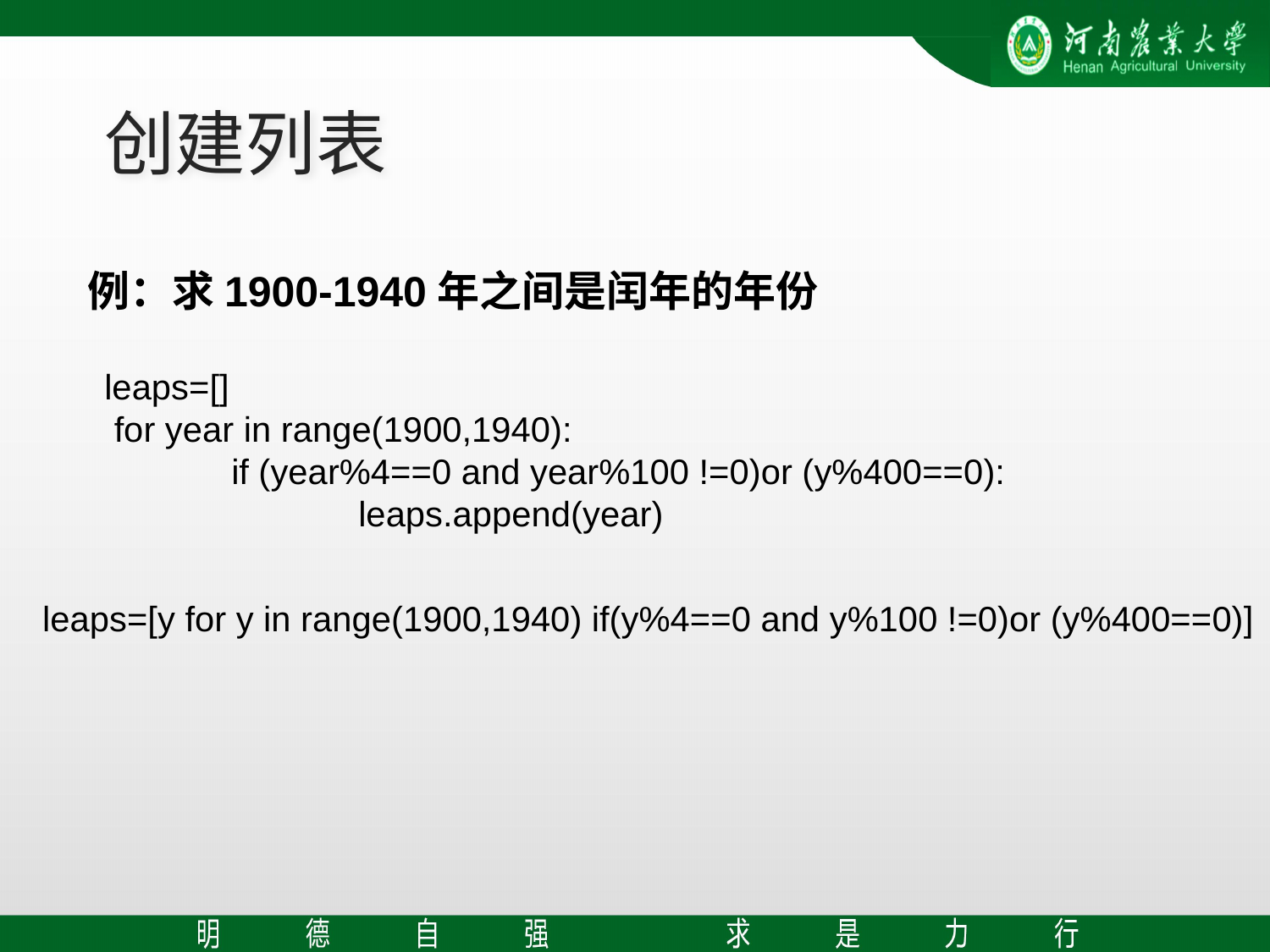

创建列表
例：求1900-1940年之间是闰年的年份
leaps=[]
 for year in range(1900,1940):
	if (year%4==0 and year%100 !=0)or (y%400==0):
		leaps.append(year)
leaps=[y for y in range(1900,1940) if(y%4==0 and y%100 !=0)or (y%400==0)]